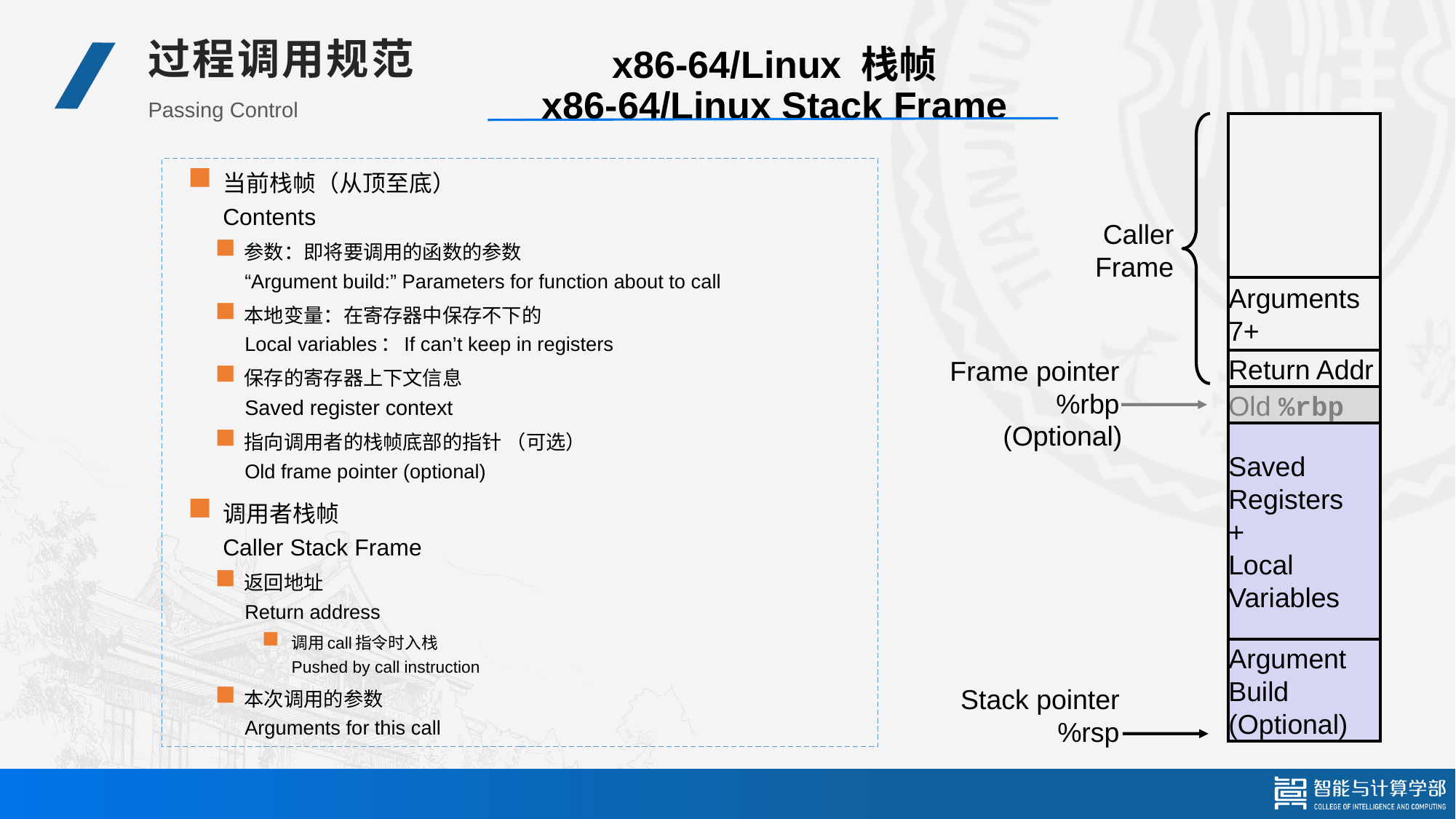

过程调用规范
x86-64/Linux 栈帧
x86-64/Linux Stack Frame
Passing Control

当前栈帧（从顶至底）
Contents
参数：即将要调用的函数的参数
“Argument build:” Parameters for function about to call
本地变量：在寄存器中保存不下的
Local variables：If can’t keep in registers
保存的寄存器上下文信息
Saved register context
指向调用者的栈帧底部的指针 （可选）
Old frame pointer (optional)
调用者栈帧
Caller Stack Frame
返回地址
Return address
调用call指令时入栈
Pushed by call instruction
本次调用的参数
Arguments for this call

Caller
Frame
Arguments
7+
Frame pointer
%rbp
Return Addr
Old %rbp

(Optional)
Saved
Registers
+
Local
Variables
Argument
Build
(Optional)
Stack pointer
%rsp